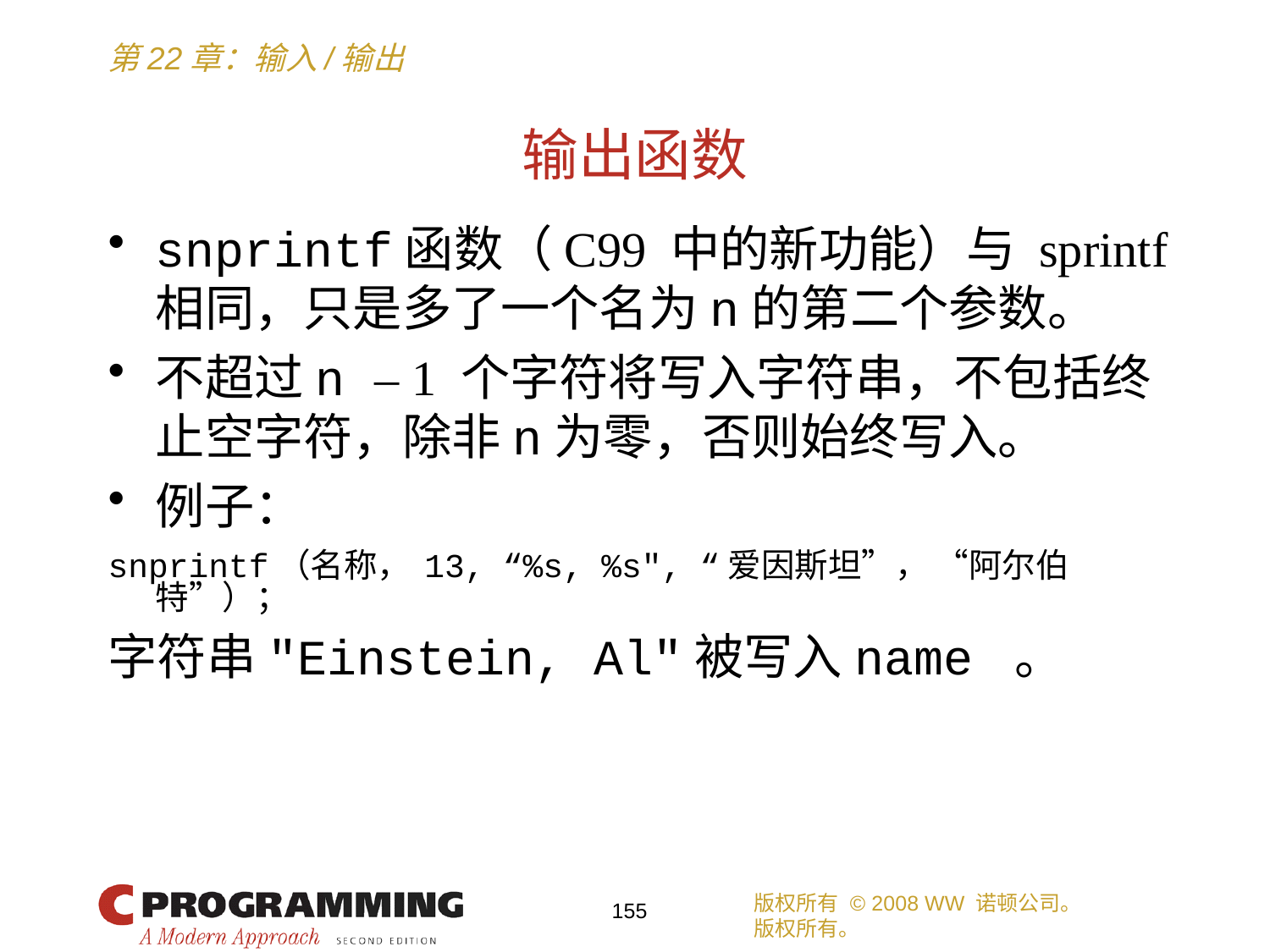

# 输出函数
snprintf函数（C99 中的新功能）与 sprintf 相同，只是多了一个名为n的第二个参数。
不超过n – 1 个字符将写入字符串，不包括终止空字符，除非n为零，否则始终写入。
例子：
snprintf（名称， 13, “%s, %s", “爱因斯坦”， “阿尔伯特”）；
字符串"Einstein, Al"被写入name 。

版权所有 © 2008 WW 诺顿公司。
版权所有。
155